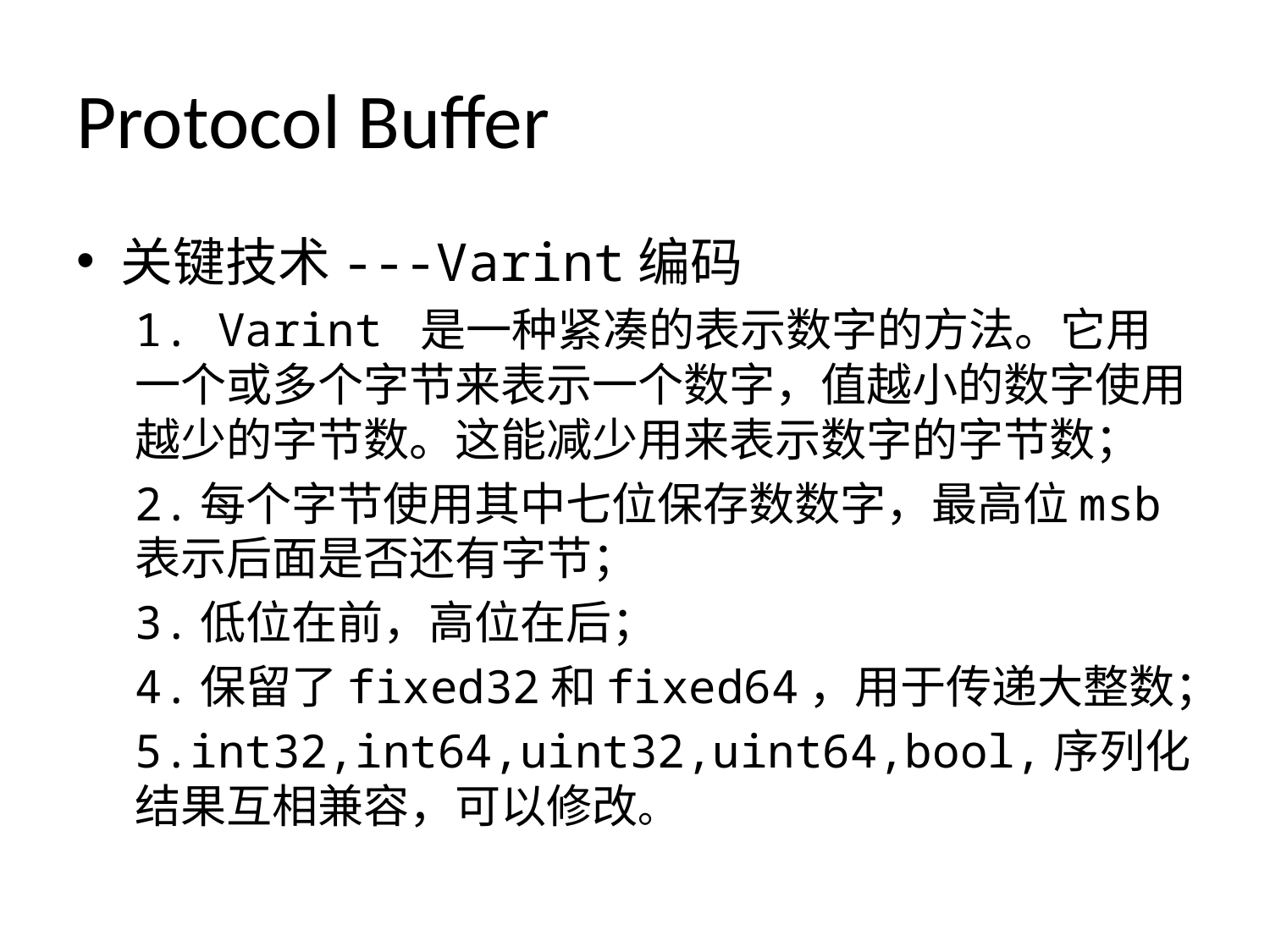

# Protocol Buffer
关键技术---Varint编码
1. Varint 是一种紧凑的表示数字的方法。它用一个或多个字节来表示一个数字，值越小的数字使用越少的字节数。这能减少用来表示数字的字节数；
2.每个字节使用其中七位保存数数字，最高位msb表示后面是否还有字节；
3.低位在前，高位在后；
4.保留了fixed32和fixed64，用于传递大整数；
5.int32,int64,uint32,uint64,bool,序列化结果互相兼容，可以修改。